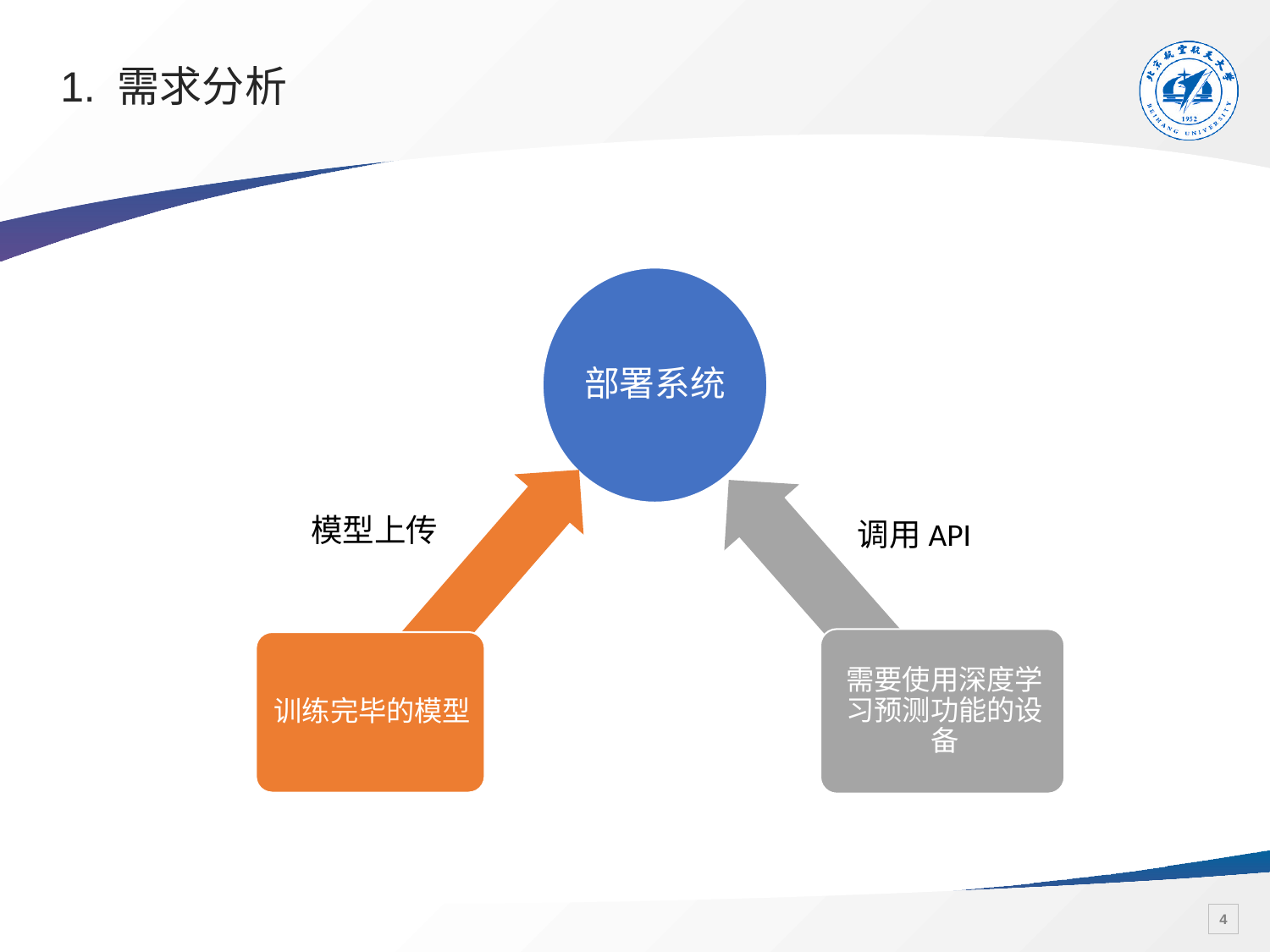

# 1. 需求分析
部署系统
训练完毕的模型
需要使用深度学习预测功能的设备
模型上传
调用API